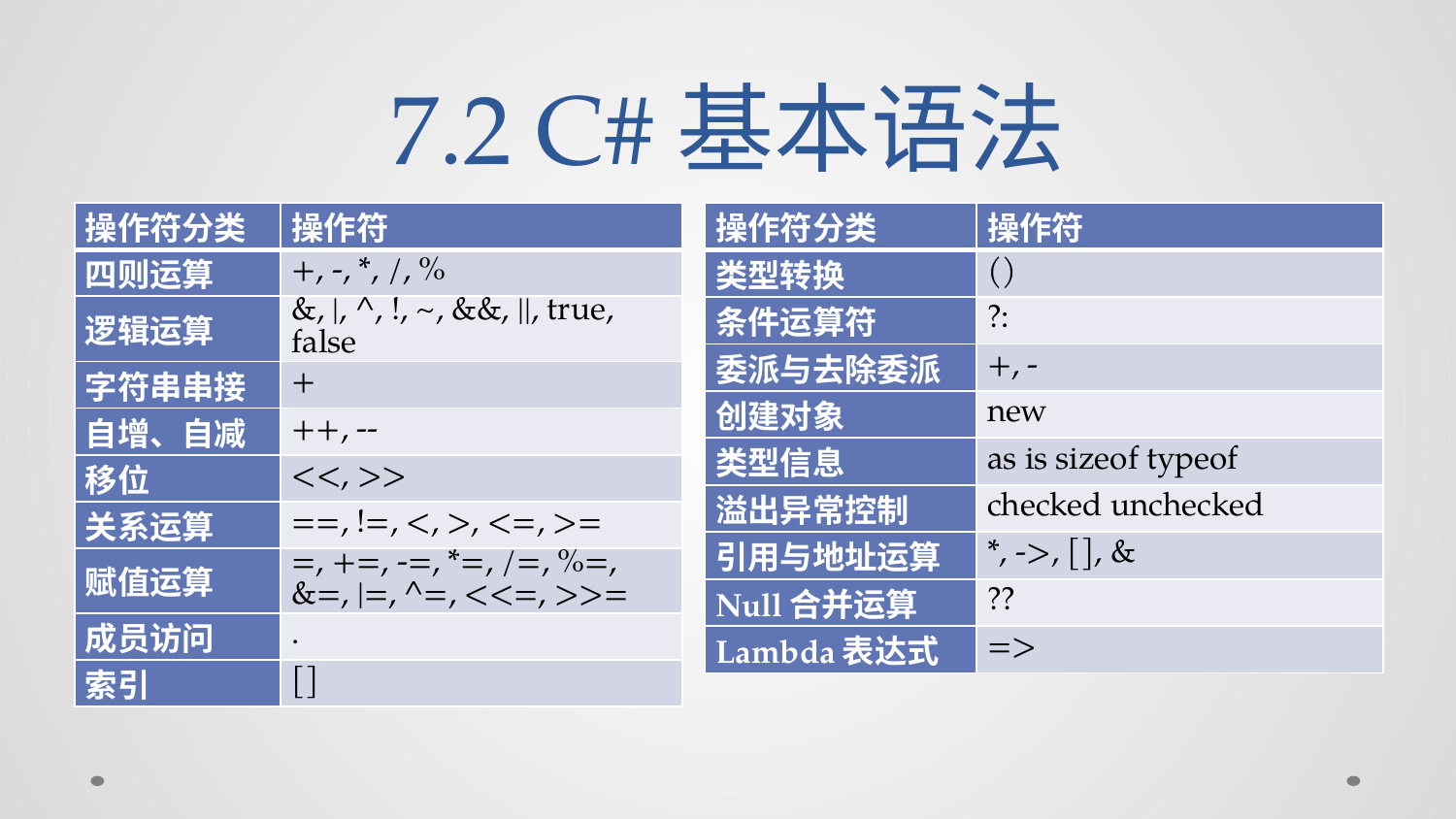

# 7.2 C#基本语法
| 操作符分类 | 操作符 |
| --- | --- |
| 类型转换 | () |
| 条件运算符 | ?: |
| 委派与去除委派 | +, - |
| 创建对象 | new |
| 类型信息 | as is sizeof typeof |
| 溢出异常控制 | checked unchecked |
| 引用与地址运算 | \*, ->, [], & |
| Null合并运算 | ?? |
| Lambda表达式 | => |
| 操作符分类 | 操作符 |
| --- | --- |
| 四则运算 | +, -, \*, /, % |
| 逻辑运算 | &, |, ^, !, ~, &&, ||, true, false |
| 字符串串接 | + |
| 自增、自减 | ++, -- |
| 移位 | <<, >> |
| 关系运算 | ==, !=, <, >, <=, >= |
| 赋值运算 | =, +=, -=, \*=, /=, %=, &=, |=, ^=, <<=, >>= |
| 成员访问 | . |
| 索引 | [] |